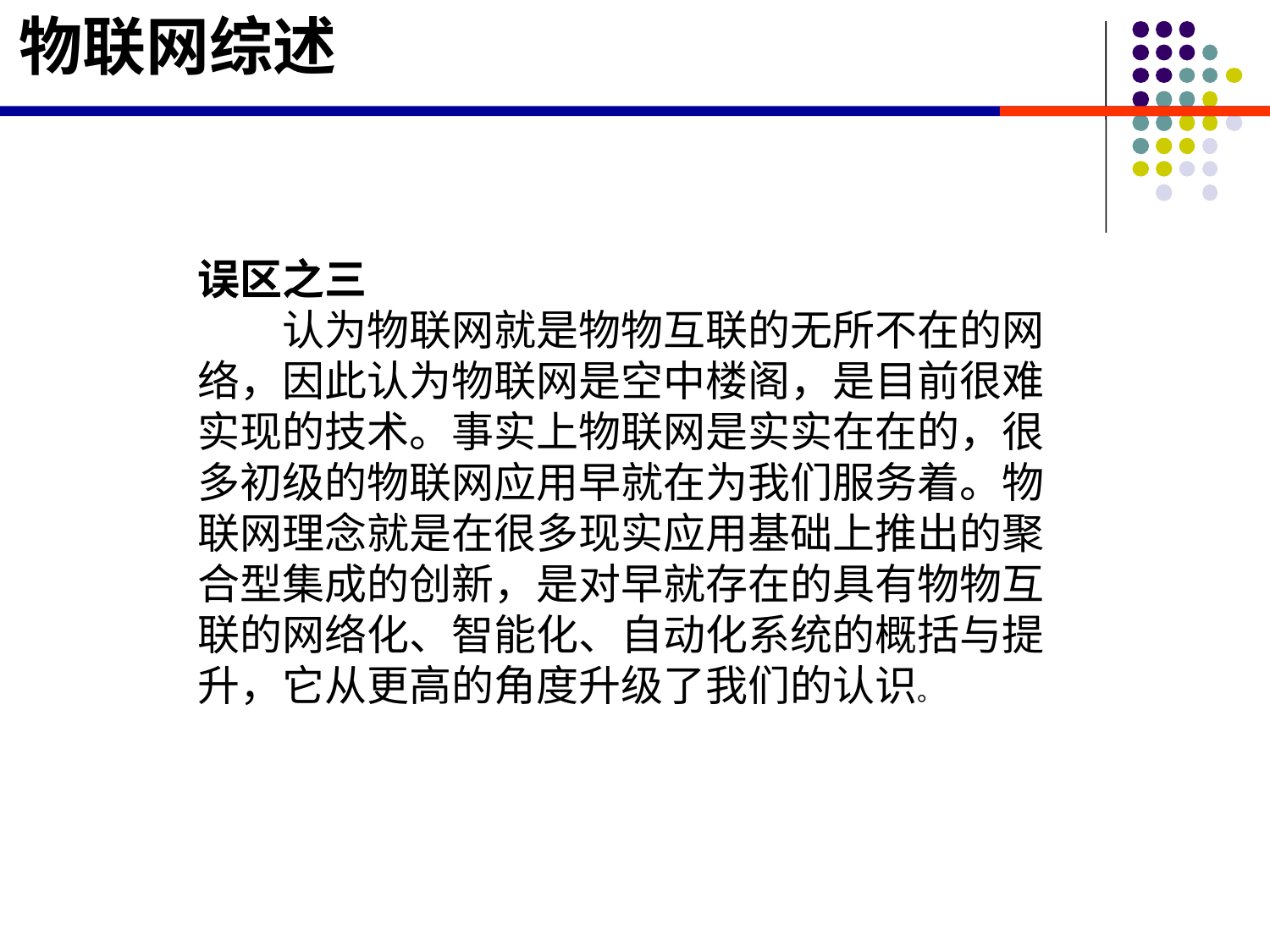

物联网综述
误区之三
　　认为物联网就是物物互联的无所不在的网络，因此认为物联网是空中楼阁，是目前很难实现的技术。事实上物联网是实实在在的，很多初级的物联网应用早就在为我们服务着。物联网理念就是在很多现实应用基础上推出的聚合型集成的创新，是对早就存在的具有物物互联的网络化、智能化、自动化系统的概括与提升，它从更高的角度升级了我们的认识。